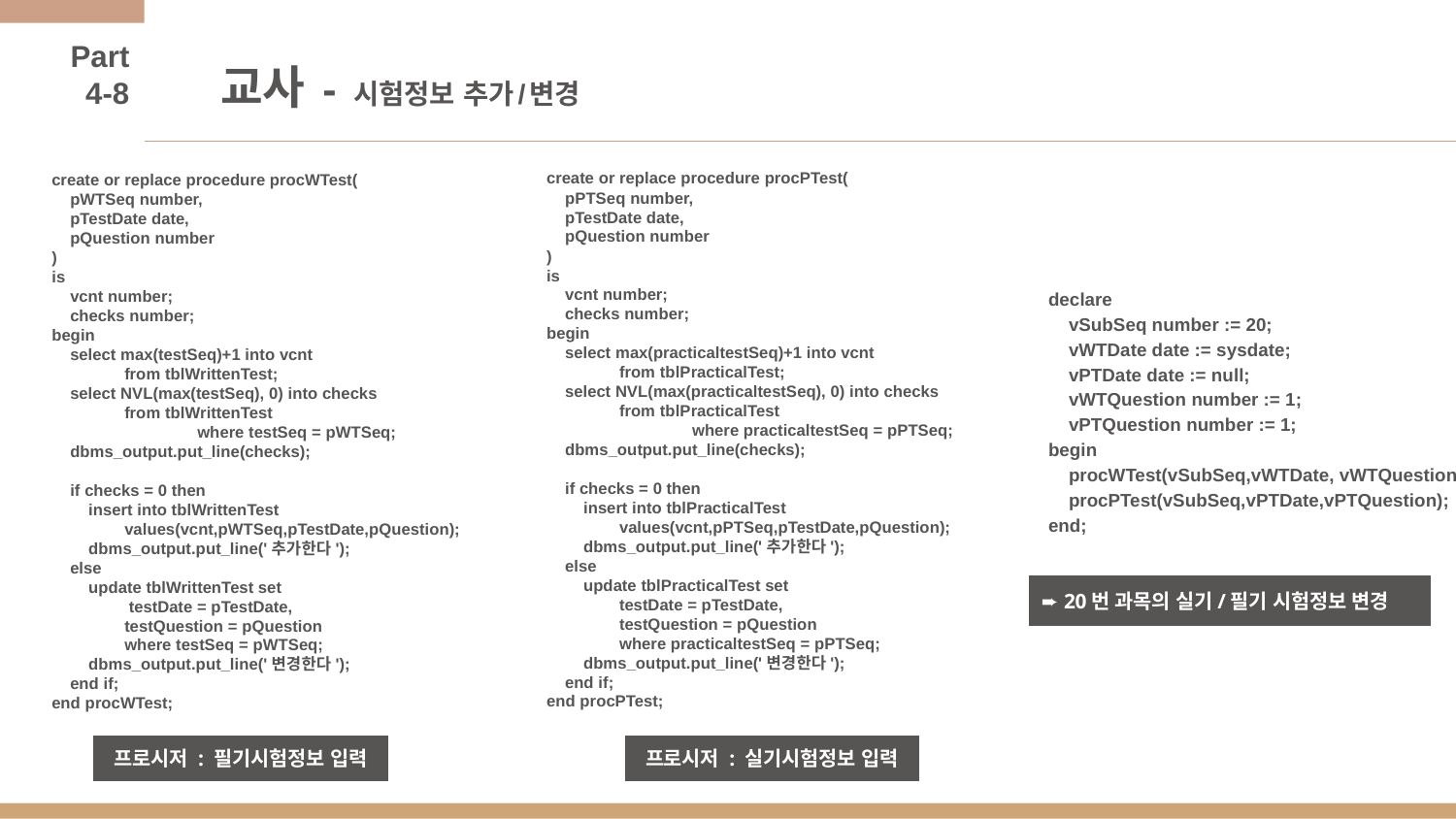

Part 4-8
# 교사 - 시험정보 추가/변경
create or replace procedure procPTest(
    pPTSeq number,
    pTestDate date,
    pQuestion number
)
is
    vcnt number;
    checks number;
begin
    select max(practicaltestSeq)+1 into vcnt
from tblPracticalTest;
    select NVL(max(practicaltestSeq), 0) into checks
from tblPracticalTest
where practicaltestSeq = pPTSeq;
    dbms_output.put_line(checks);

    if checks = 0 then
        insert into tblPracticalTest
values(vcnt,pPTSeq,pTestDate,pQuestion);
        dbms_output.put_line('추가한다');
    else
        update tblPracticalTest set
testDate = pTestDate,
testQuestion = pQuestion
where practicaltestSeq = pPTSeq;
        dbms_output.put_line('변경한다');
    end if;
end procPTest;

create or replace procedure procWTest(
    pWTSeq number,
    pTestDate date,
    pQuestion number
)
is
    vcnt number;
    checks number;
begin
    select max(testSeq)+1 into vcnt
from tblWrittenTest;
    select NVL(max(testSeq), 0) into checks
from tblWrittenTest
where testSeq = pWTSeq;
    dbms_output.put_line(checks);

    if checks = 0 then
        insert into tblWrittenTest
values(vcnt,pWTSeq,pTestDate,pQuestion);
        dbms_output.put_line('추가한다');
    else
        update tblWrittenTest set
 testDate = pTestDate,
testQuestion = pQuestion
where testSeq = pWTSeq;
        dbms_output.put_line('변경한다');
    end if;
end procWTest;
declare
    vSubSeq number := 20;
    vWTDate date := sysdate;
    vPTDate date := null;
    vWTQuestion number := 1;
    vPTQuestion number := 1;
begin
    procWTest(vSubSeq,vWTDate, vWTQuestion);
    procPTest(vSubSeq,vPTDate,vPTQuestion);
end;

➨ 20번 과목의 실기/필기 시험정보 변경
프로시저 : 필기시험정보 입력
프로시저 : 실기시험정보 입력